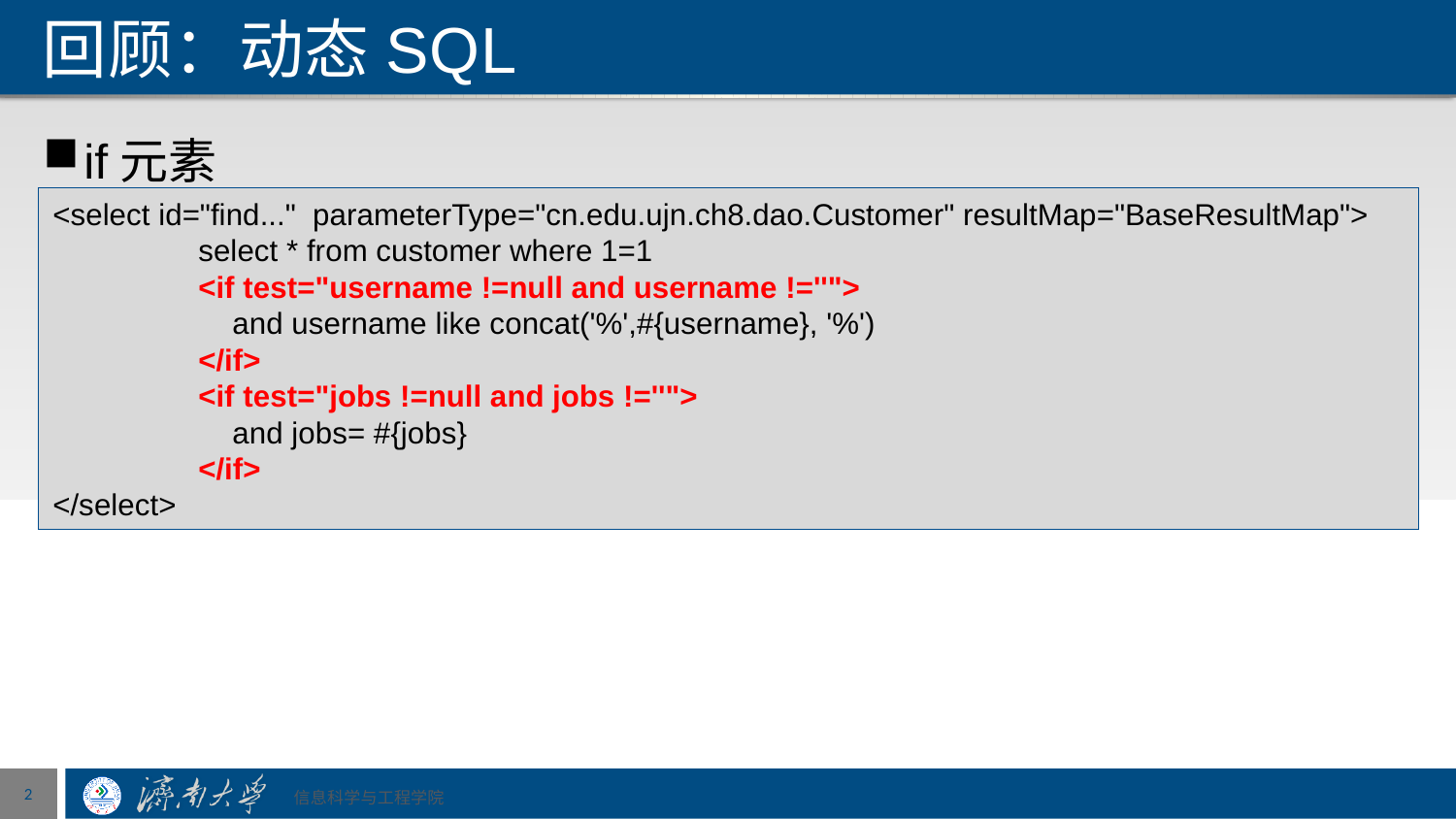

# 回顾：动态SQL
if元素
<select id="find..."  parameterType="cn.edu.ujn.ch8.dao.Customer" resultMap="BaseResultMap">
	select * from customer where 1=1
	<if test="username !=null and username !=''">
	    and username like concat('%',#{username}, '%')
	</if>
	<if test="jobs !=null and jobs !=''">
	    and jobs= #{jobs}
	</if>
</select>